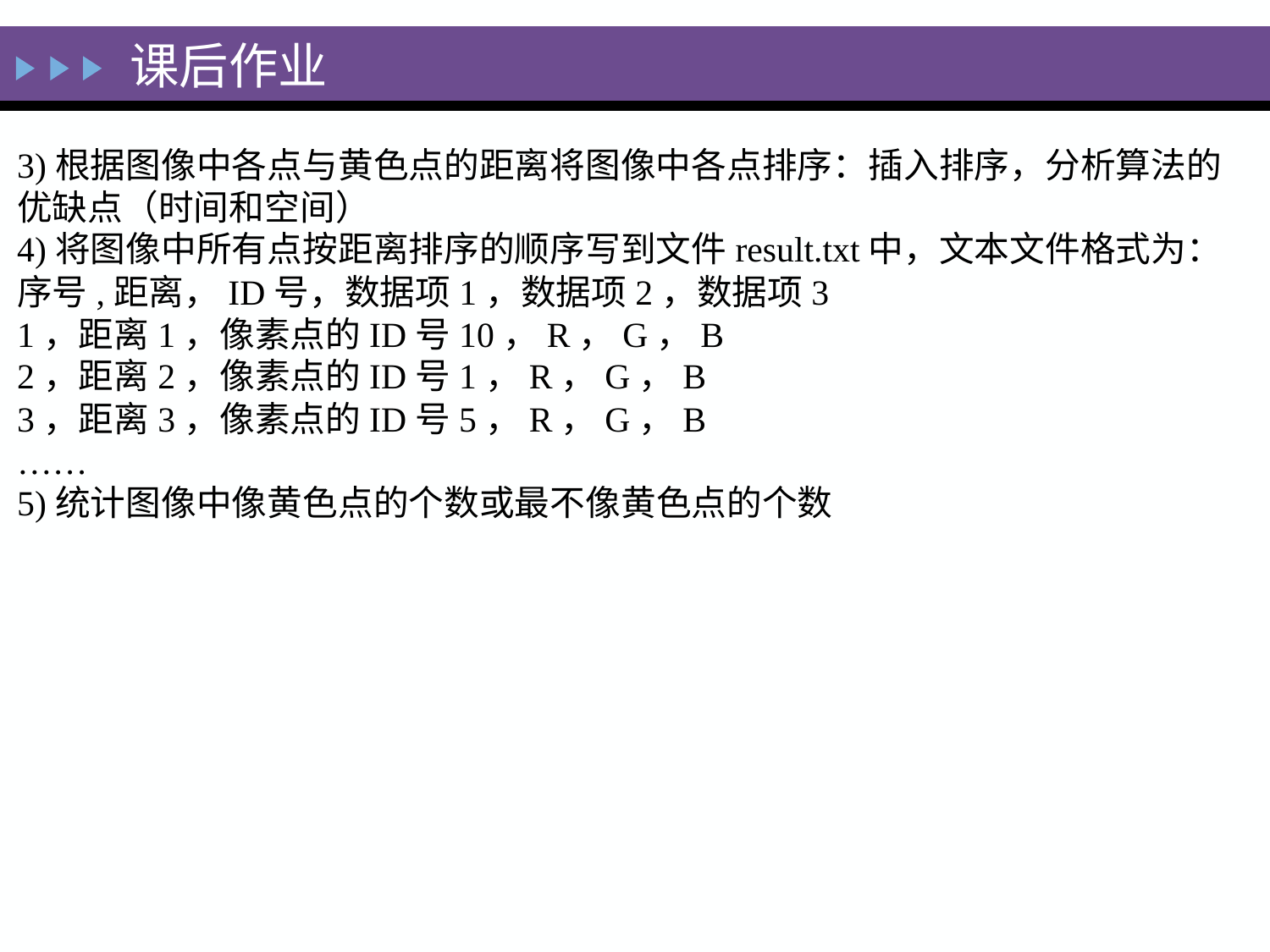

# 课后作业
3)根据图像中各点与黄色点的距离将图像中各点排序：插入排序，分析算法的优缺点（时间和空间）
4)将图像中所有点按距离排序的顺序写到文件result.txt中，文本文件格式为：序号,距离，ID号，数据项1，数据项2，数据项3
1，距离1，像素点的ID号10，R，G，B
2，距离2，像素点的ID号1，R，G，B
3，距离3，像素点的ID号5，R，G，B
……
5)统计图像中像黄色点的个数或最不像黄色点的个数